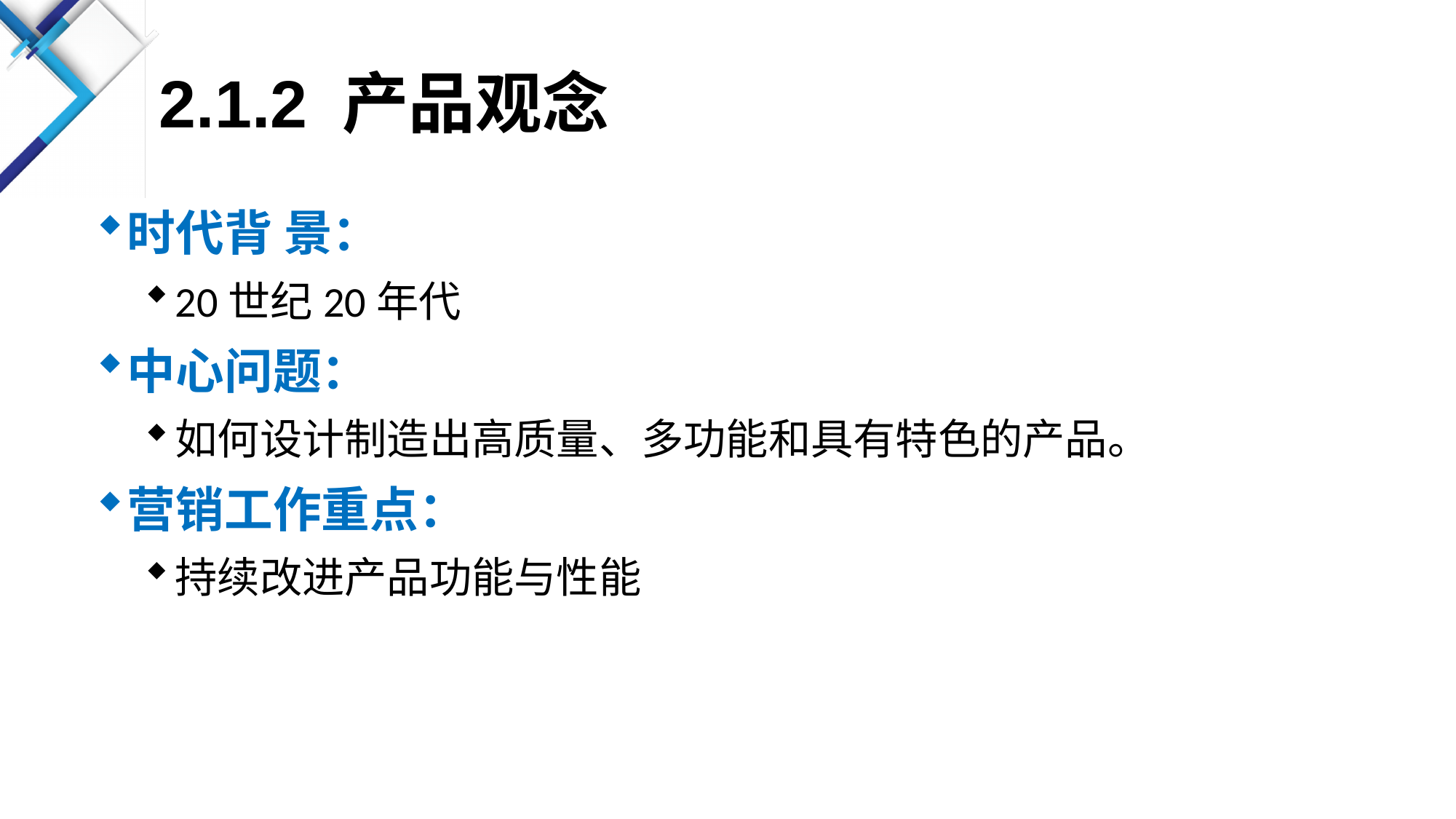

# 2.1.2 产品观念
时代背 景：
20世纪20年代
中心问题：
如何设计制造出高质量、多功能和具有特色的产品。
营销工作重点：
持续改进产品功能与性能